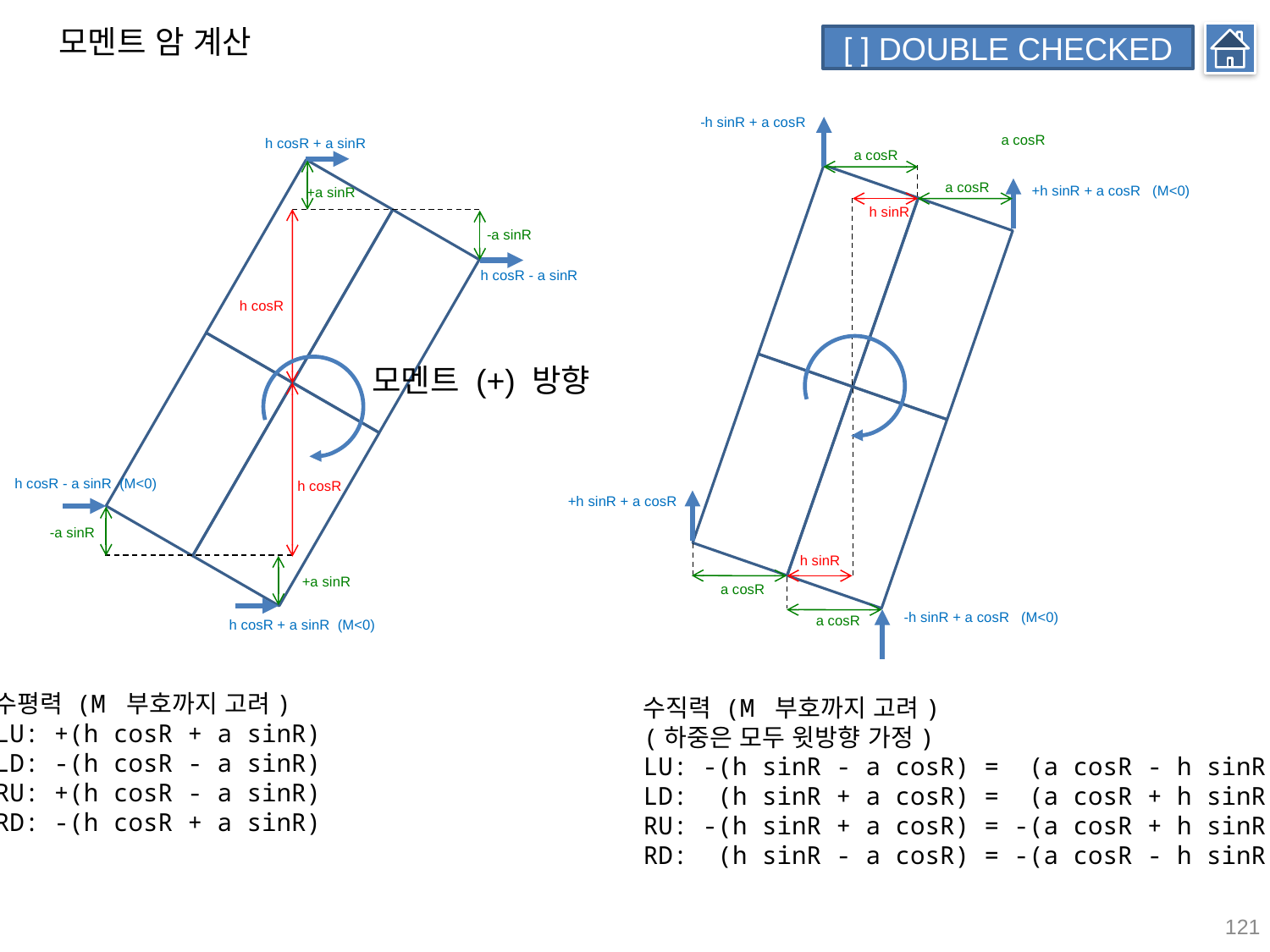

모멘트 암 계산

[ ] DOUBLE CHECKED
-h sinR + a cosR
a cosR
h cosR + a sinR

+a sinR
-a sinR
h cosR - a sinR
h cosR
h cosR - a sinR  (M<0)
h cosR
-a sinR
+a sinR
h cosR + a sinR  (M<0)
a cosR
a cosR
+h sinR + a cosR   (M<0)

h sinR

모멘트 (+) 방향

+h sinR + a cosR
h sinR
a cosR
-h sinR + a cosR   (M<0)
a cosR
수평력 (M 부호까지 고려)
LU: +(h cosR + a sinR)
LD: -(h cosR - a sinR)
RU: +(h cosR - a sinR)
RD: -(h cosR + a sinR)
수직력 (M 부호까지 고려)
(하중은 모두 윗방향 가정)
LU: -(h sinR - a cosR) =  (a cosR - h sinR)
LD:  (h sinR + a cosR) =  (a cosR + h sinR)
RU: -(h sinR + a cosR) = -(a cosR + h sinR)
RD:  (h sinR - a cosR) = -(a cosR - h sinR)
121